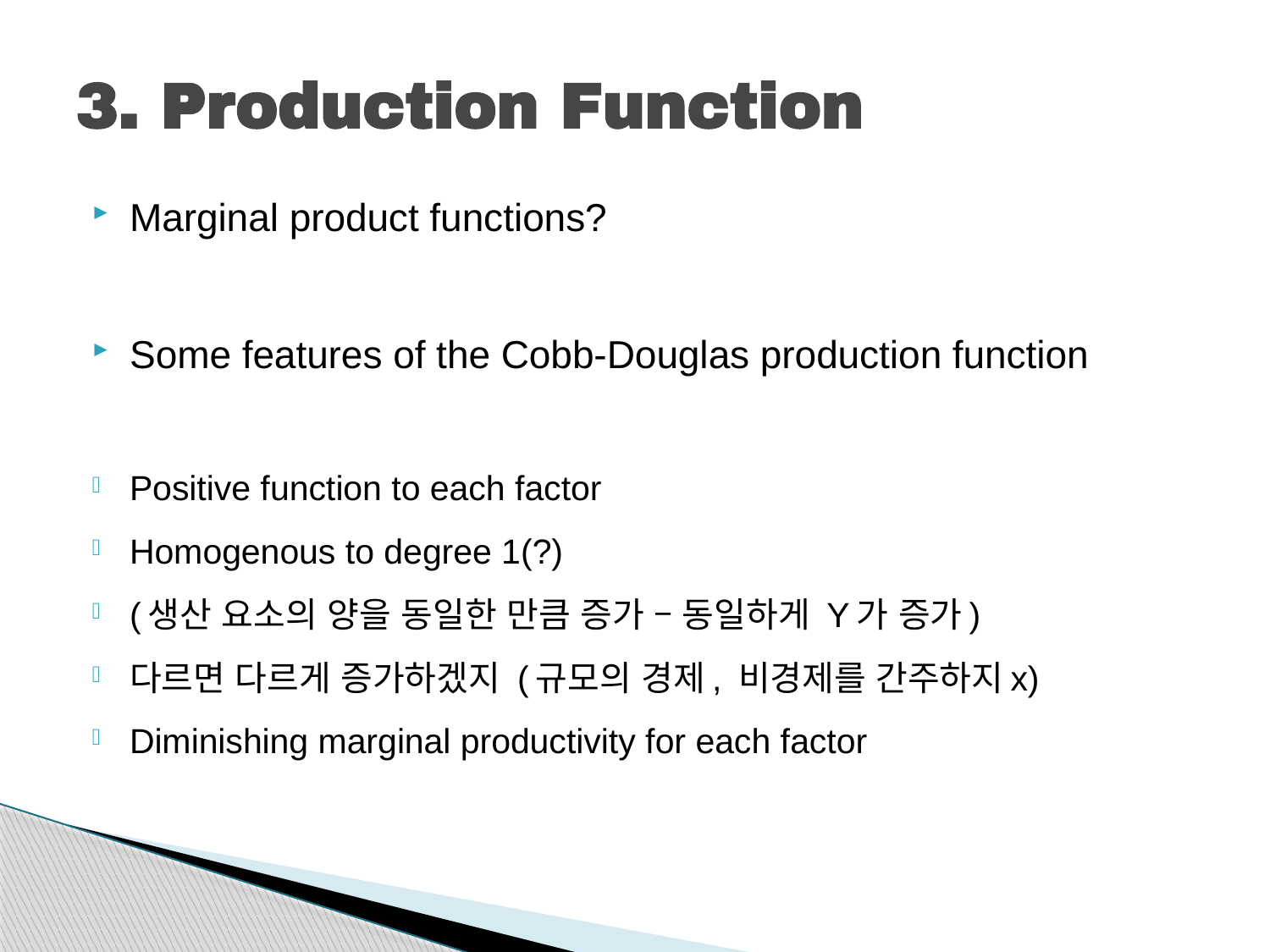

# 3. Production Function
Marginal product functions?

Some features of the Cobb-Douglas production function

Positive function to each factor
Homogenous to degree 1(?)
(생산 요소의 양을 동일한 만큼 증가 – 동일하게 Y가 증가)
다르면 다르게 증가하겠지 (규모의 경제, 비경제를 간주하지x)
Diminishing marginal productivity for each factor